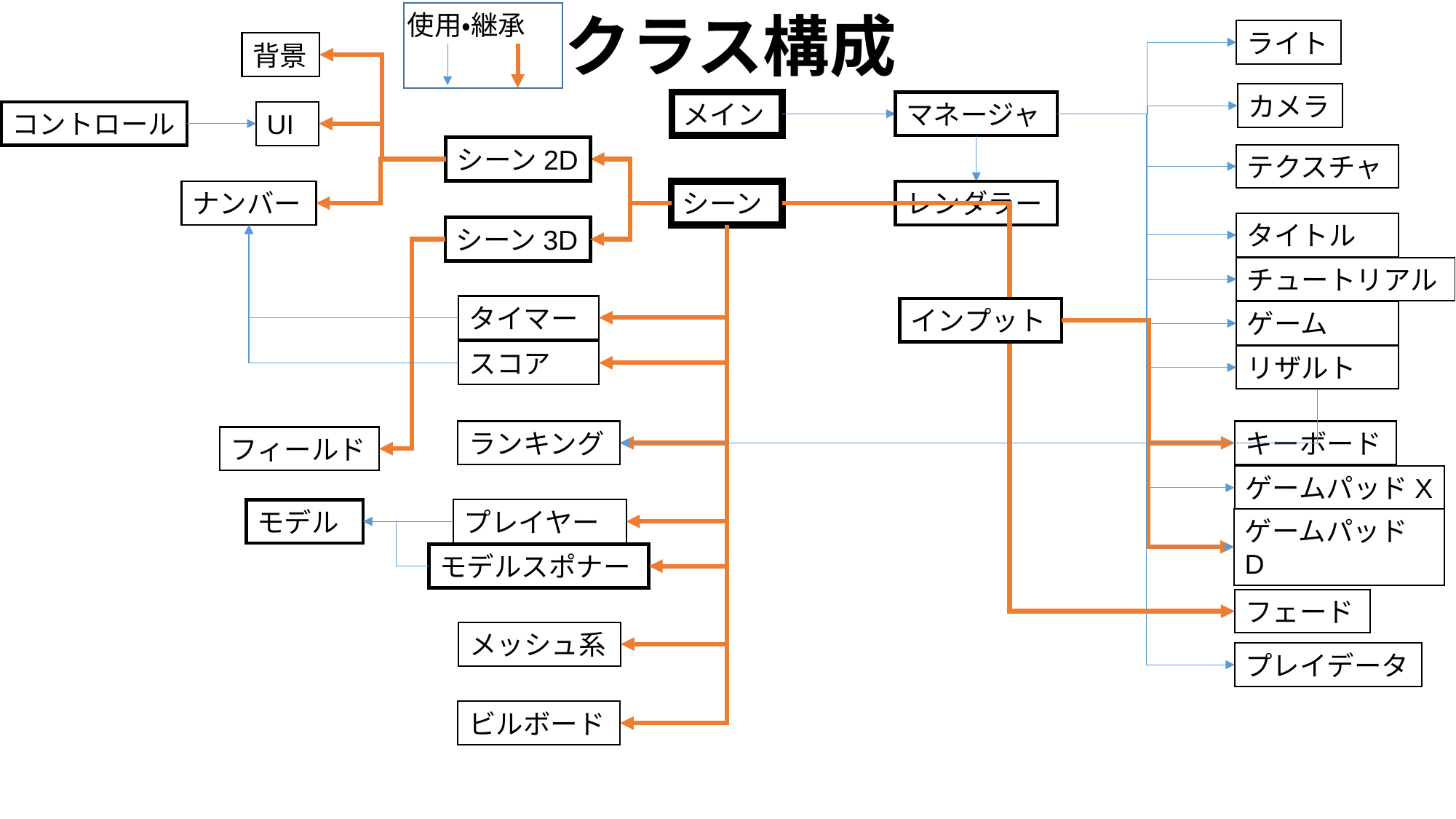

# クラス構成
使用・継承

ライト
背景
カメラ
メイン
マネージャ
コントロール
UI
シーン2D
テクスチャ
ナンバー
シーン
レンダラー
タイトル
シーン3D
チュートリアル
タイマー
インプット
ゲーム
スコア
リザルト
ランキング
キーボード
フィールド
ゲームパッドX
モデル
プレイヤー
ゲームパッドD
モデルスポナー
フェード
メッシュ系
プレイデータ
ビルボード